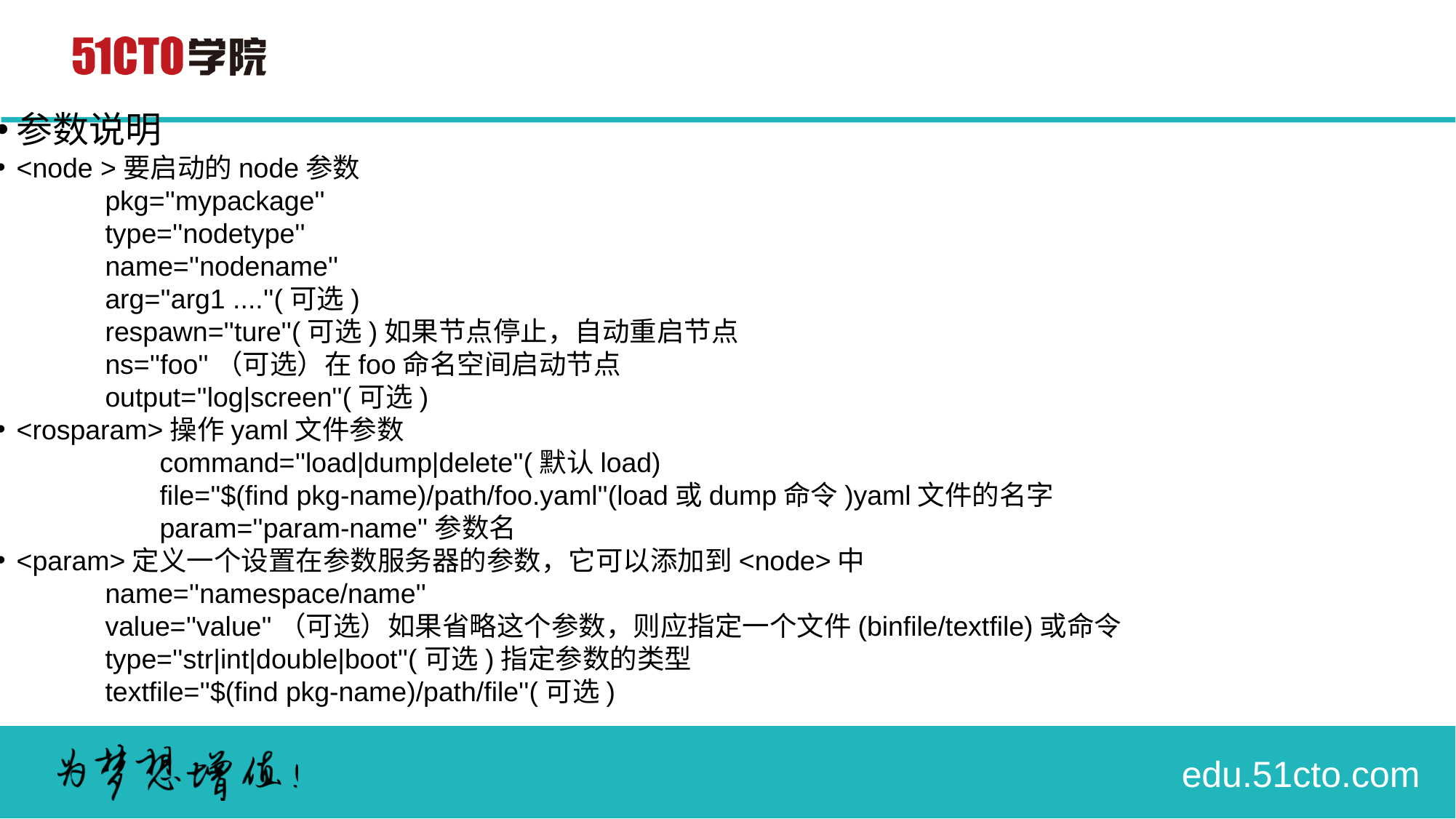

# 参数说明
<node >要启动的node参数
	pkg=''mypackage''
	type=''nodetype''
	name=''nodename''
	arg=''arg1 ....''(可选)
	respawn=''ture''(可选)如果节点停止，自动重启节点
	ns=''foo''（可选）在foo命名空间启动节点
	output=''log|screen''(可选)
<rosparam>操作yaml文件参数
	command=''load|dump|delete''(默认load)
	file=''$(find pkg-name)/path/foo.yaml''(load或dump命令)yaml文件的名字
	param=''param-name''参数名
<param>定义一个设置在参数服务器的参数，它可以添加到<node>中
	name=''namespace/name''
	value=''value''（可选）如果省略这个参数，则应指定一个文件(binfile/textfile)或命令
	type=''str|int|double|boot''(可选)指定参数的类型
	textfile=''$(find pkg-name)/path/file''(可选)